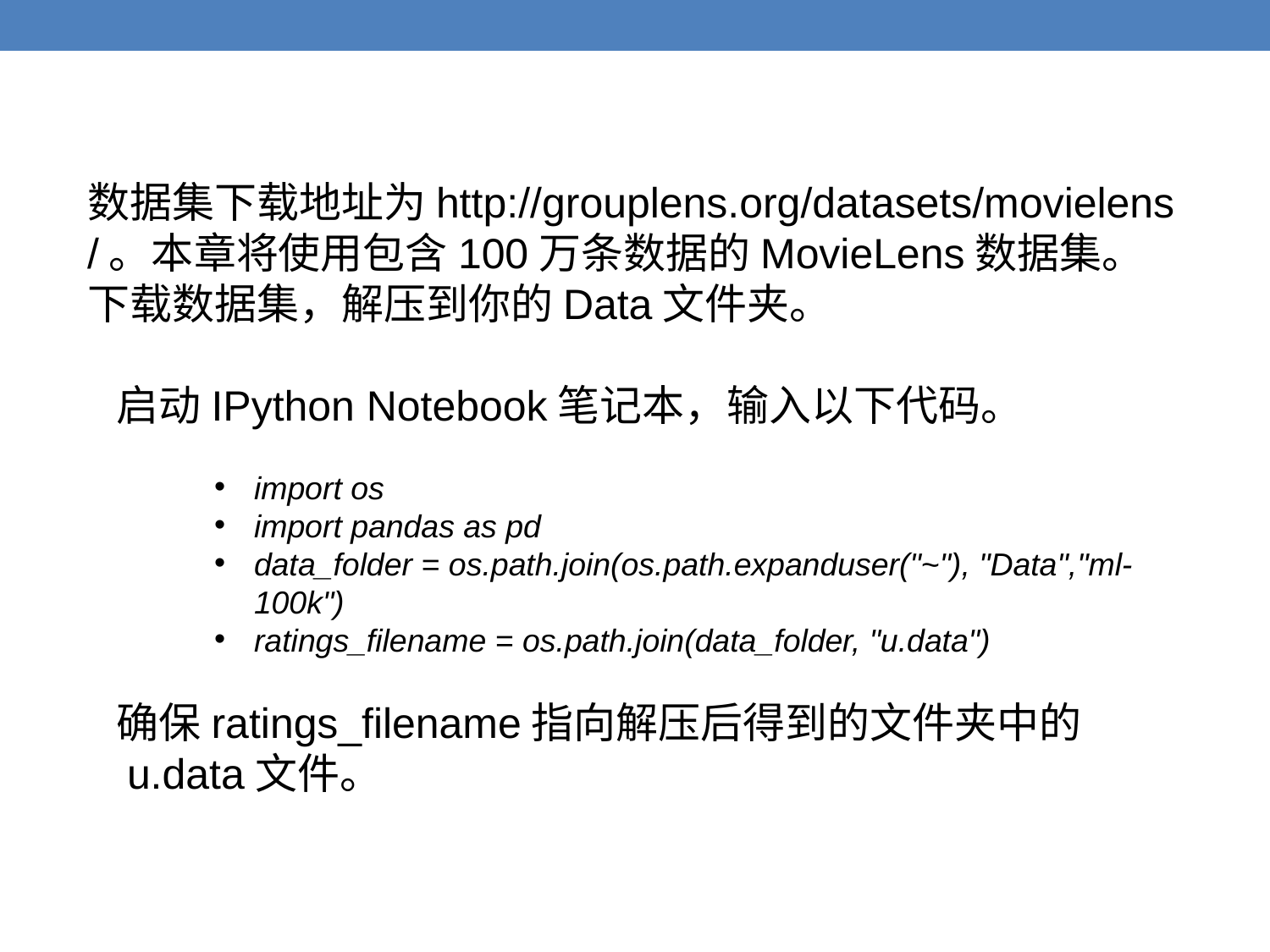

数据集下载地址为http://grouplens.org/datasets/movielens/。本章将使用包含100万条数据的MovieLens数据集。下载数据集，解压到你的Data文件夹。

  启动IPython Notebook笔记本，输入以下代码。

import os
import pandas as pd
data_folder = os.path.join(os.path.expanduser("~"), "Data","ml-100k")
ratings_filename = os.path.join(data_folder, "u.data")

  确保ratings_filename指向解压后得到的文件夹中的u.data文件。